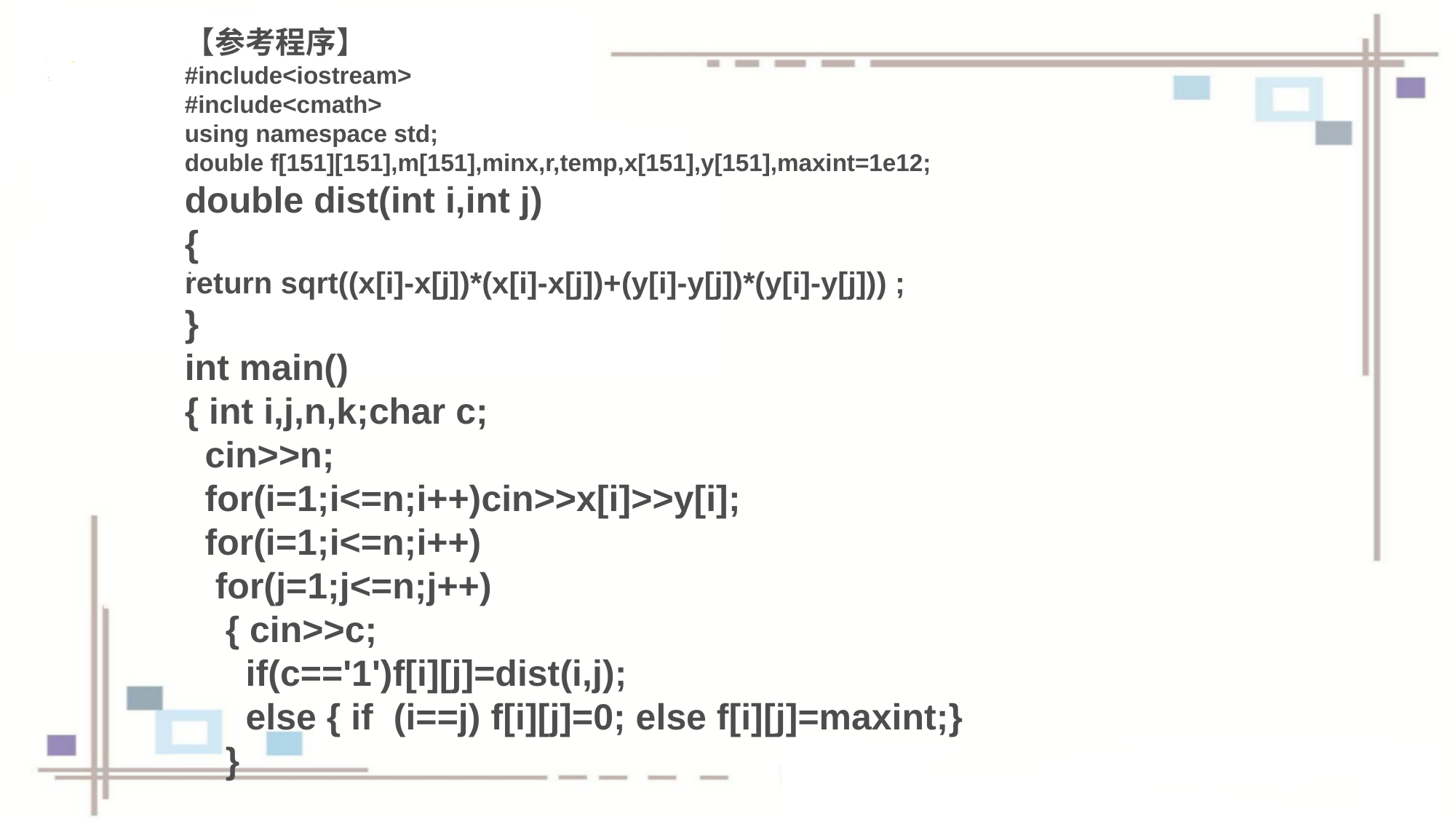

【参考程序】
#include<iostream>
#include<cmath>
using namespace std;
double f[151][151],m[151],minx,r,temp,x[151],y[151],maxint=1e12;
double dist(int i,int j)
{
return sqrt((x[i]-x[j])*(x[i]-x[j])+(y[i]-y[j])*(y[i]-y[j])) ;
}
int main()
{ int i,j,n,k;char c;
  cin>>n;
  for(i=1;i<=n;i++)cin>>x[i]>>y[i];
  for(i=1;i<=n;i++)
   for(j=1;j<=n;j++)
    { cin>>c;
      if(c=='1')f[i][j]=dist(i,j);
      else { if  (i==j) f[i][j]=0; else f[i][j]=maxint;}
    }